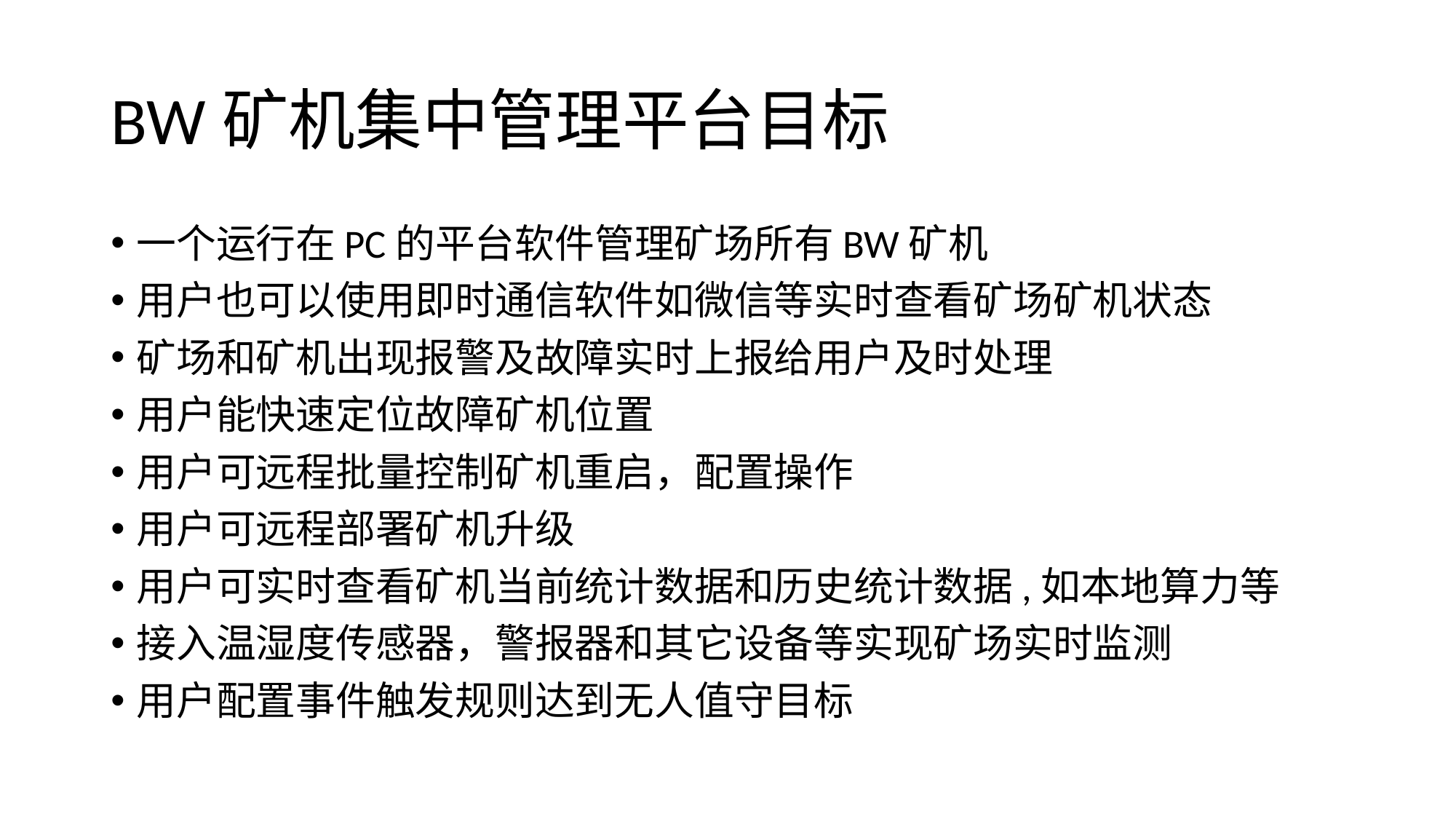

# BW矿机集中管理平台目标
一个运行在PC的平台软件管理矿场所有BW矿机
用户也可以使用即时通信软件如微信等实时查看矿场矿机状态
矿场和矿机出现报警及故障实时上报给用户及时处理
用户能快速定位故障矿机位置
用户可远程批量控制矿机重启，配置操作
用户可远程部署矿机升级
用户可实时查看矿机当前统计数据和历史统计数据,如本地算力等
接入温湿度传感器，警报器和其它设备等实现矿场实时监测
用户配置事件触发规则达到无人值守目标